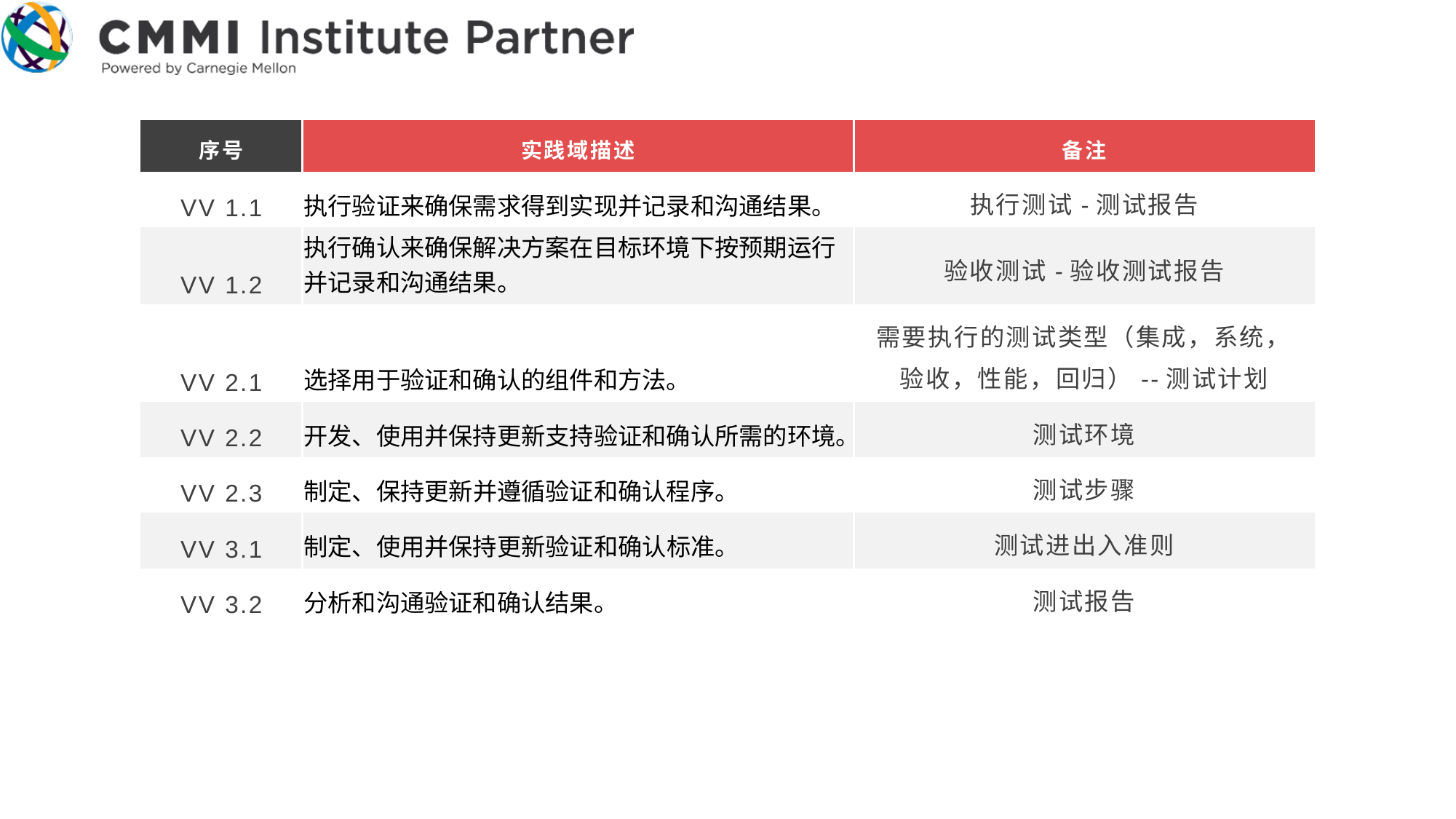

| 序号 | 实践域描述 | 备注 |
| --- | --- | --- |
| VV 1.1 | 执行验证来确保需求得到实现并记录和沟通结果。 | 执行测试-测试报告 |
| VV 1.2 | 执行确认来确保解决方案在目标环境下按预期运行并记录和沟通结果。 | 验收测试-验收测试报告 |
| VV 2.1 | 选择用于验证和确认的组件和方法。 | 需要执行的测试类型（集成，系统，验收，性能，回归）--测试计划 |
| VV 2.2 | 开发、使用并保持更新支持验证和确认所需的环境。 | 测试环境 |
| VV 2.3 | 制定、保持更新并遵循验证和确认程序。 | 测试步骤 |
| VV 3.1 | 制定、使用并保持更新验证和确认标准。 | 测试进出入准则 |
| VV 3.2 | 分析和沟通验证和确认结果。 | 测试报告 |